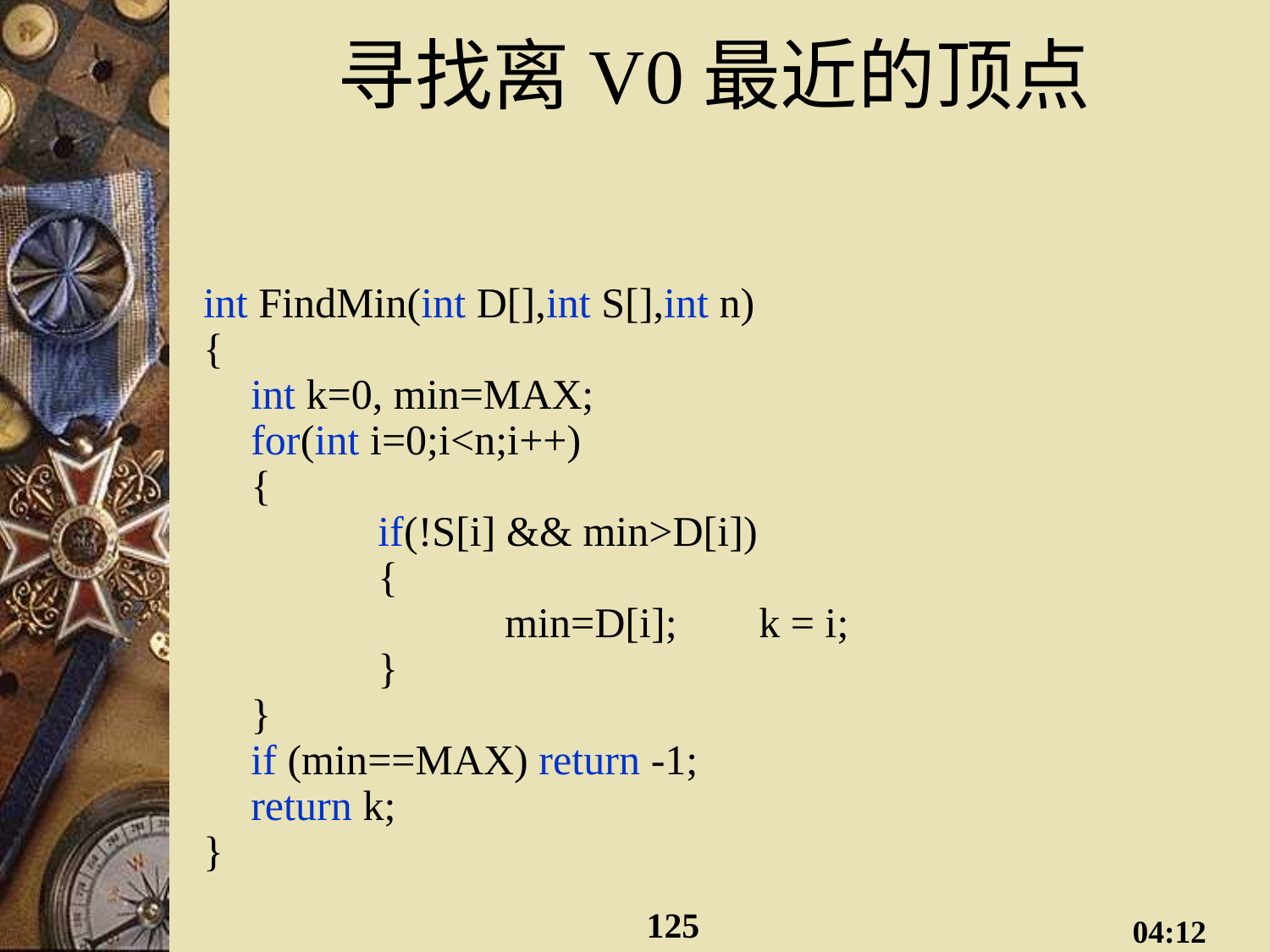

# 寻找离V0最近的顶点
int FindMin(int D[],int S[],int n)
{
	int k=0, min=MAX;
	for(int i=0;i<n;i++)
	{
		if(!S[i] && min>D[i])
		{
			min=D[i];	k = i;
		}
	}
	if (min==MAX) return -1;
	return k;
}